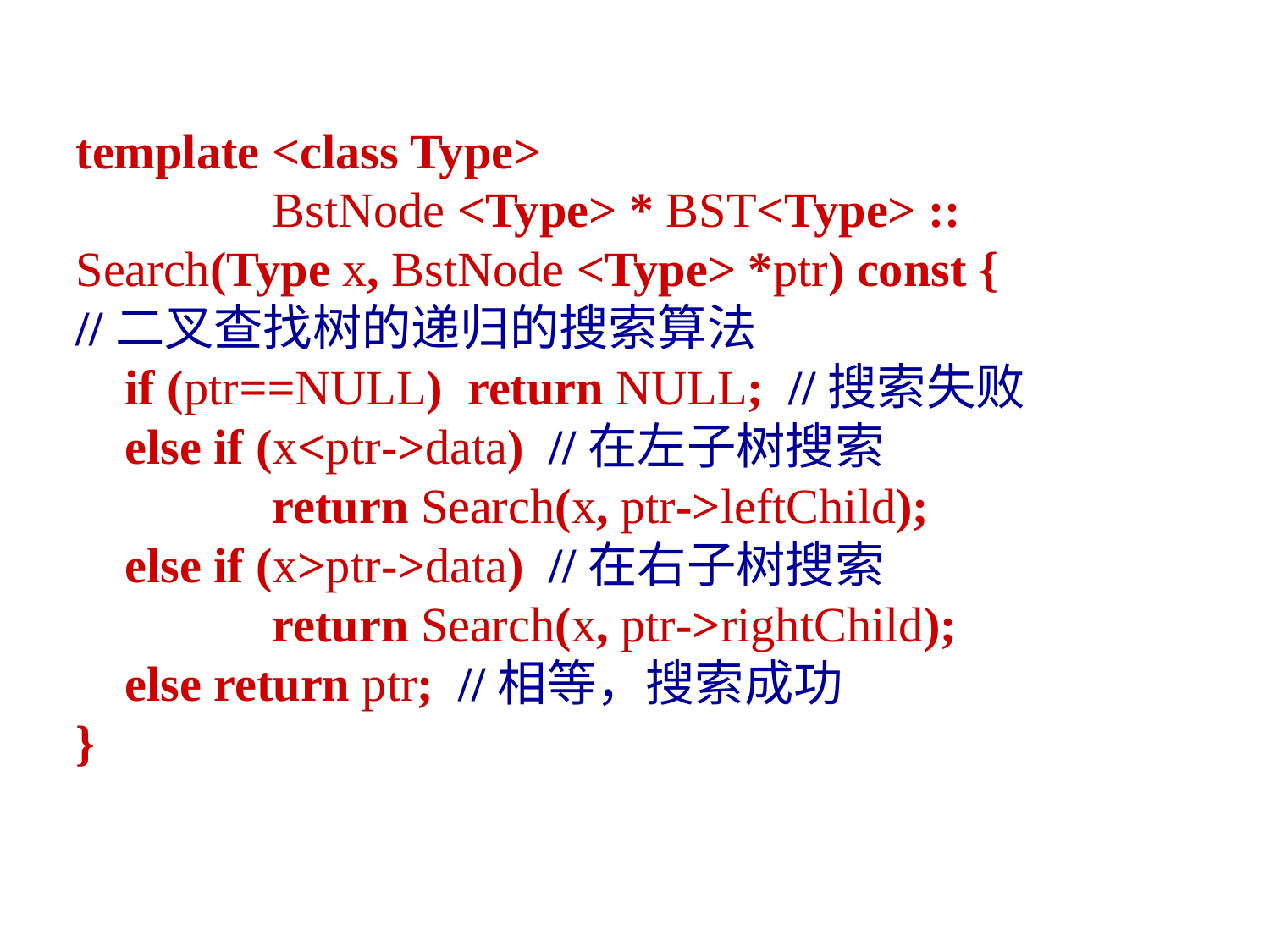

template <class Type>
                BstNode <Type> * BST<Type> ::
Search(Type x, BstNode <Type> *ptr) const {
//二叉查找树的递归的搜索算法
    if (ptr==NULL)  return NULL;  //搜索失败
    else if (x<ptr->data)  //在左子树搜索
                return Search(x, ptr->leftChild);
    else if (x>ptr->data)  //在右子树搜索
                return Search(x, ptr->rightChild);
    else return ptr;  //相等，搜索成功
}
58